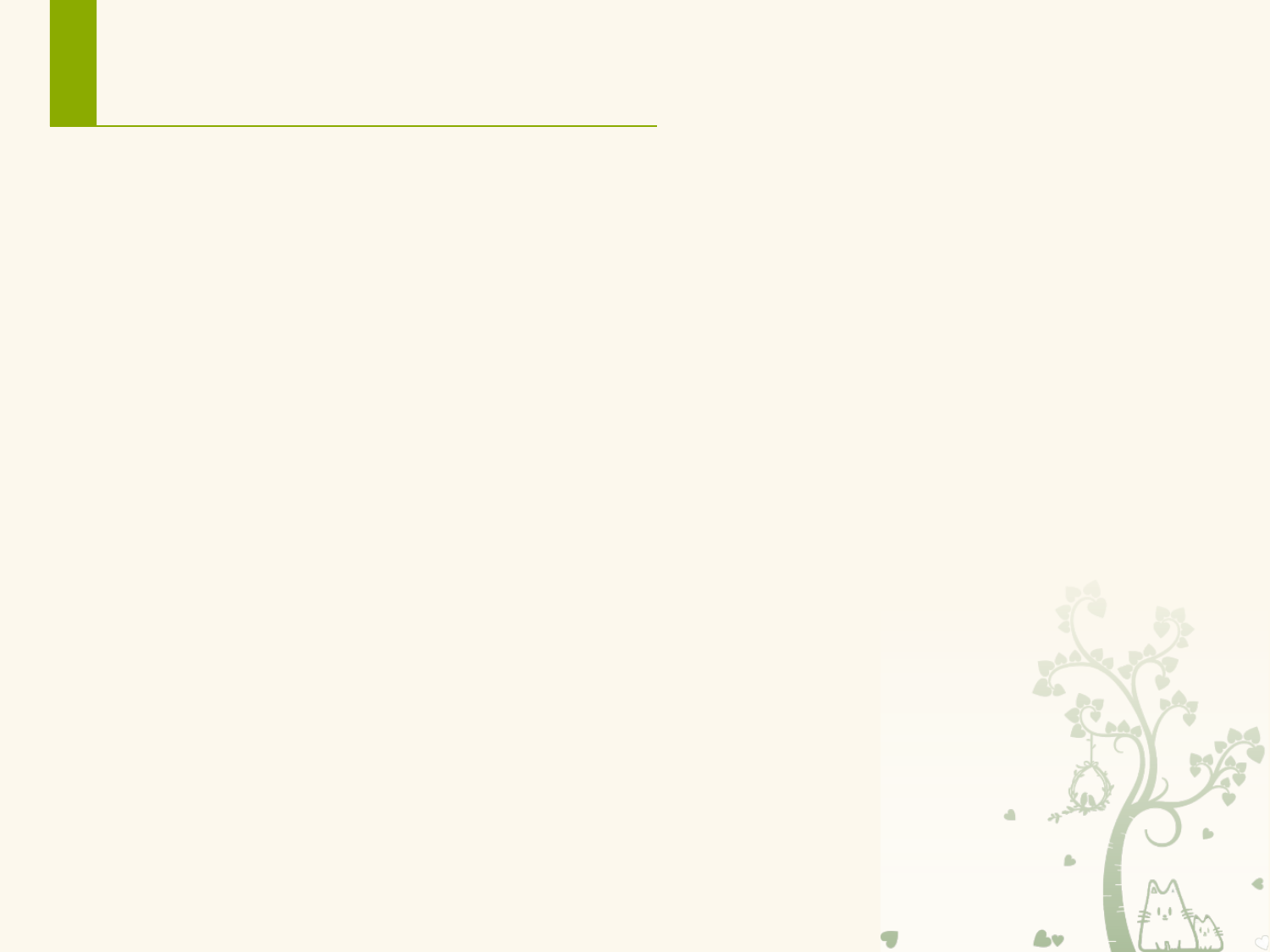

# 考核与成绩
考核的方式及成绩的评定
考核方式：包括平时成绩（实验、作业、测验、课堂表现）和课程结束时的综合考核。
平时成绩：占40%。
平时成绩：实验50%，作业30%，测验10%，课堂表现10%。
综合考核：占60%
期末考查占30%：开卷考试，题型包括：选择题、填空题、判断题、解答题、编程题等，主观题不少于60%的比例
综合APP占30% ：自主设计并完成一个APP，以实现的功能点计分